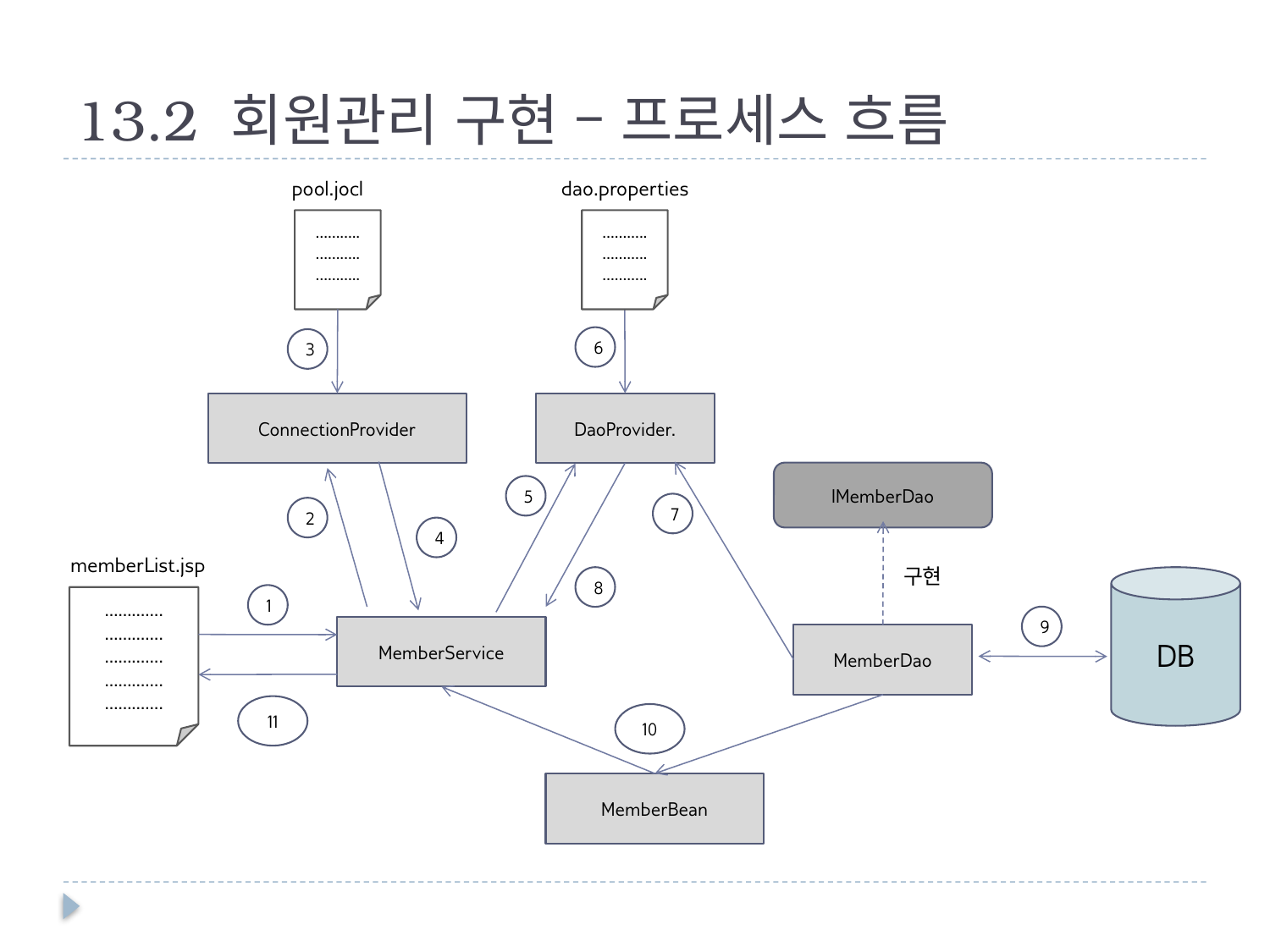

# 13.2 회원관리 구현 – 프로세스 흐름
pool.jocl
dao.properties
………..
………..
………..
………..
………..
………..
6
3
ConnectionProvider
DaoProvider.
IMemberDao
5
7
2
4
memberList.jsp
구현
8
DB
1
………….
………….
………….
………….
………….
9
MemberService
MemberDao
11
10
MemberBean